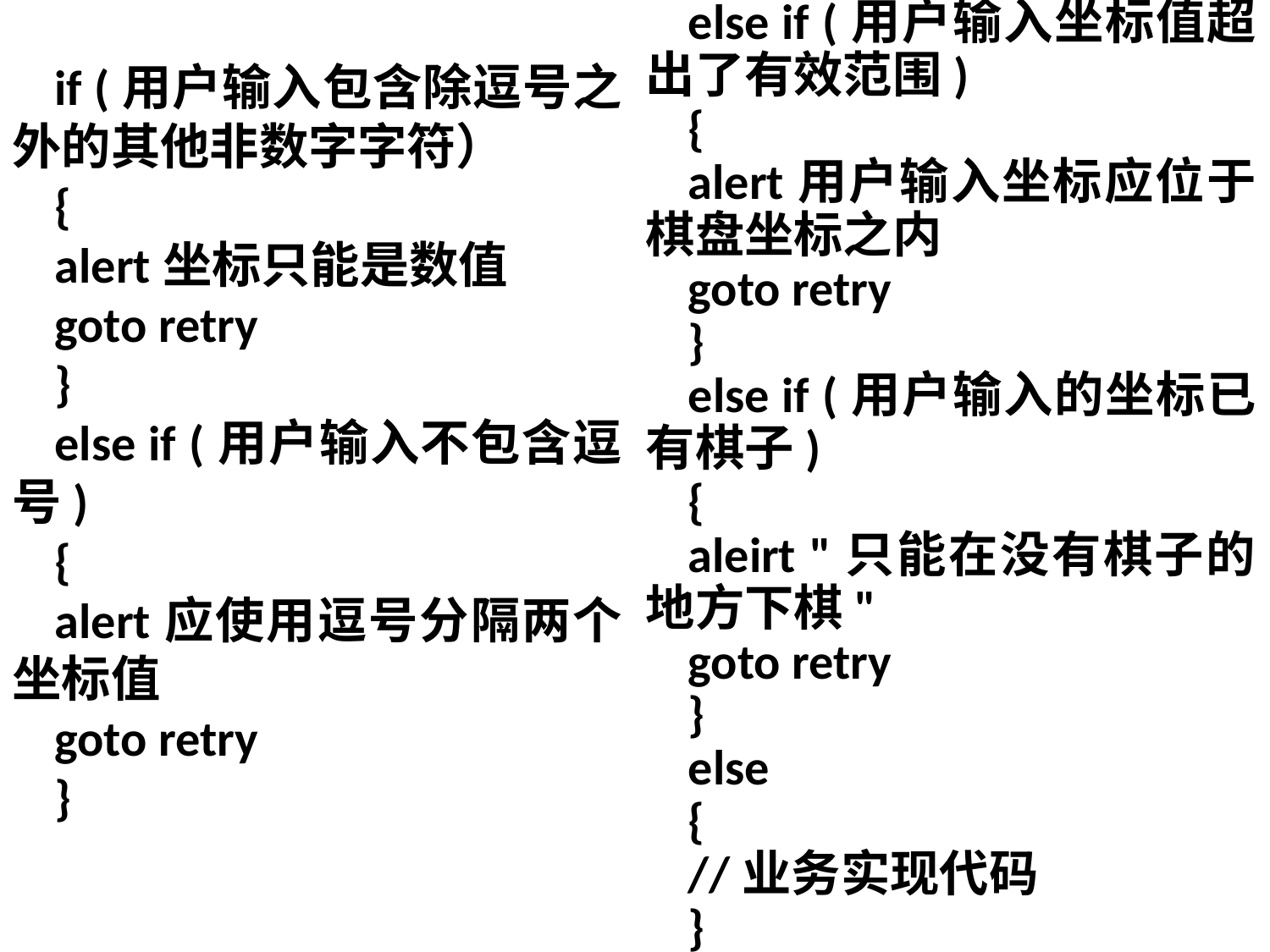

else if (用户输入坐标值超出了有效范围)
{
alert用户输入坐标应位于棋盘坐标之内
goto retry
}
else if (用户输入的坐标已有棋子)
{
aleirt "只能在没有棋子的地方下棋"
goto retry
}
else
{
//业务实现代码
}
if (用户输入包含除逗号之外的其他非数字字符）
{
alert坐标只能是数值
goto retry
}
else if (用户输入不包含逗号)
{
alert应使用逗号分隔两个坐标值
goto retry
}